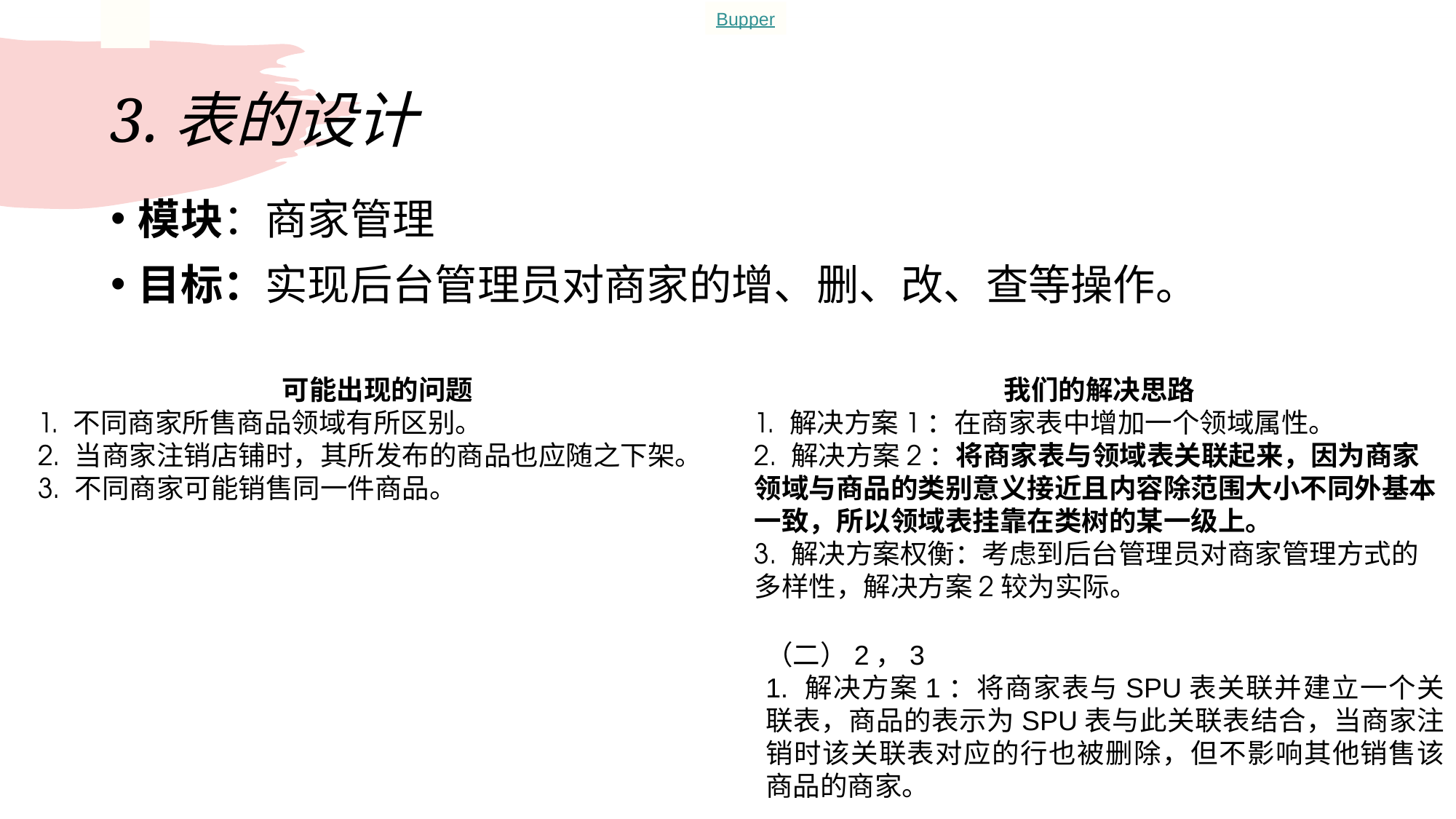

0:31

Bupper
# 3.表的设计
模块：商家管理
目标：实现后台管理员对商家的增、删、改、查等操作。

可能出现的问题
1. 不同商家所售商品领域有所区别。
2. 当商家注销店铺时，其所发布的商品也应随之下架。
3. 不同商家可能销售同一件商品。
我们的解决思路
1. 解决方案1：在商家表中增加一个领域属性。
2. 解决方案2：将商家表与领域表关联起来，因为商家领域与商品的类别意义接近且内容除范围大小不同外基本一致，所以领域表挂靠在类树的某一级上。
3. 解决方案权衡：考虑到后台管理员对商家管理方式的多样性，解决方案2较为实际。
（二）2，3
1. 解决方案1：将商家表与SPU表关联并建立一个关联表，商品的表示为SPU表与此关联表结合，当商家注销时该关联表对应的行也被删除，但不影响其他销售该商品的商家。